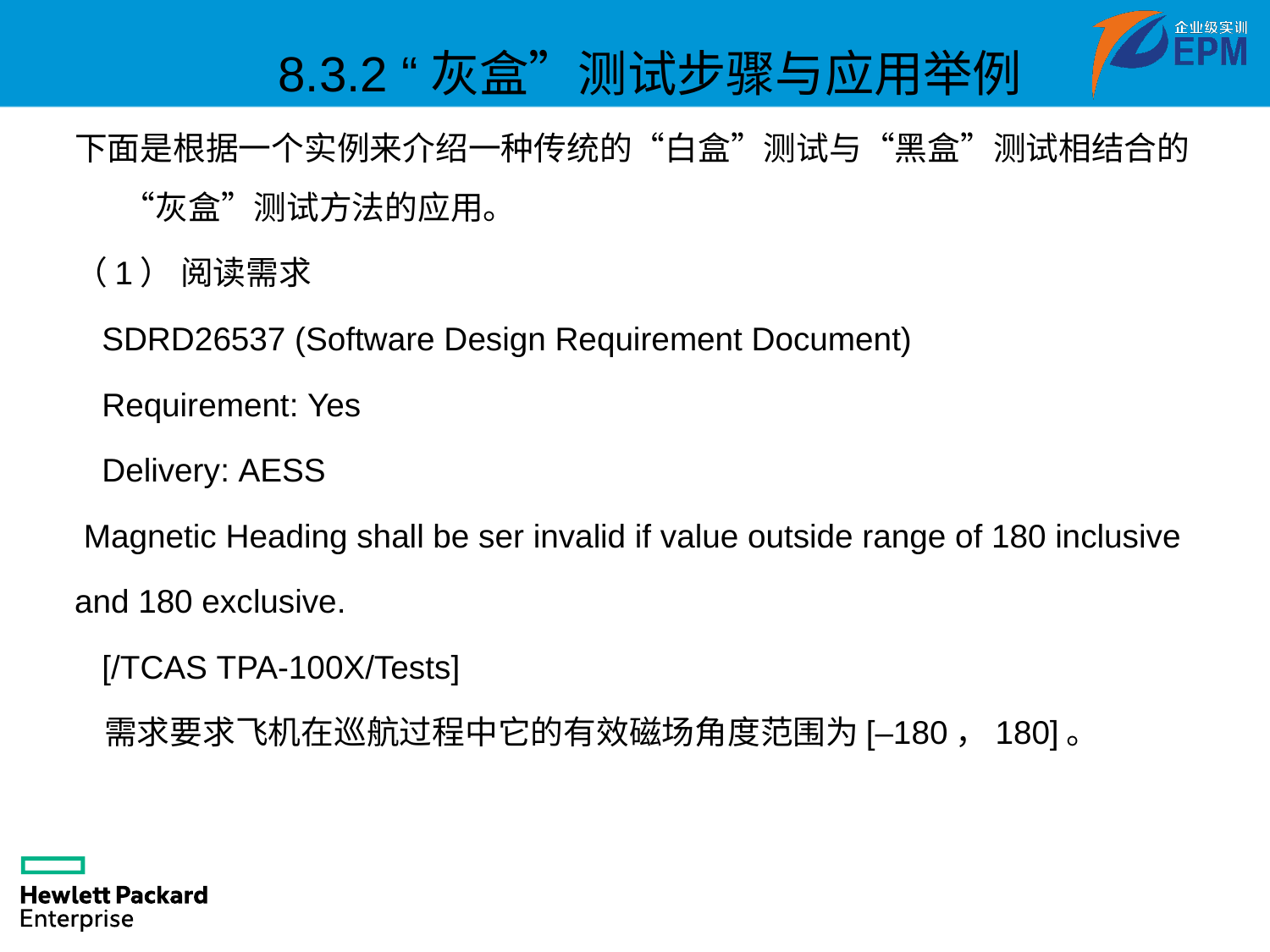

8.3.2 “灰盒”测试步骤与应用举例
下面是根据一个实例来介绍一种传统的“白盒”测试与“黑盒”测试相结合的“灰盒”测试方法的应用。
（1） 阅读需求
   SDRD26537 (Software Design Requirement Document)
   Requirement: Yes
   Delivery: AESS
 Magnetic Heading shall be ser invalid if value outside range of 180 inclusive
and 180 exclusive.
   [/TCAS TPA-100X/Tests]
   需求要求飞机在巡航过程中它的有效磁场角度范围为[–180，180]。